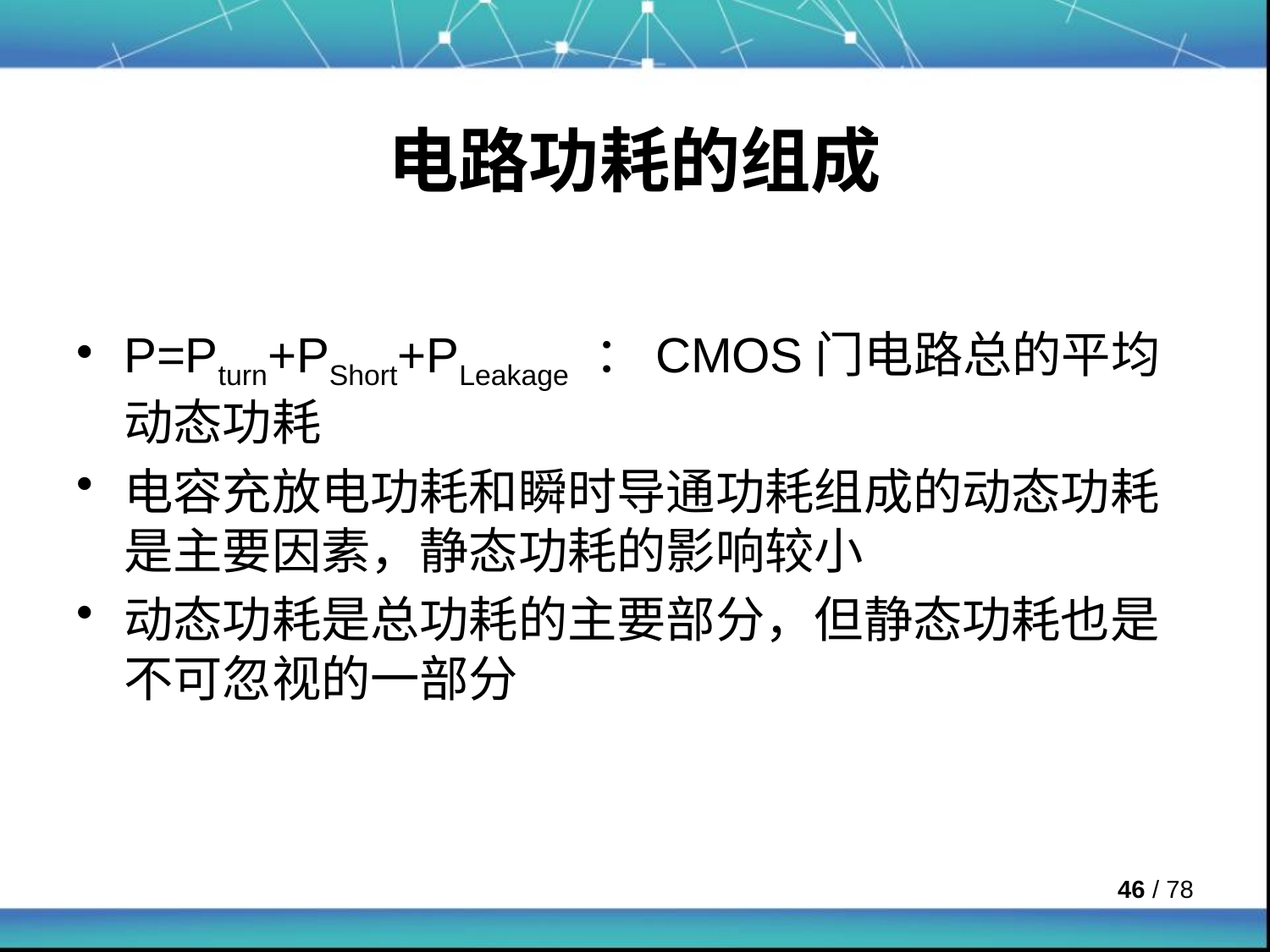

# 电路功耗的组成
P=Pturn+PShort+PLeakage ：CMOS门电路总的平均动态功耗
电容充放电功耗和瞬时导通功耗组成的动态功耗是主要因素，静态功耗的影响较小
动态功耗是总功耗的主要部分，但静态功耗也是不可忽视的一部分
46 / 78